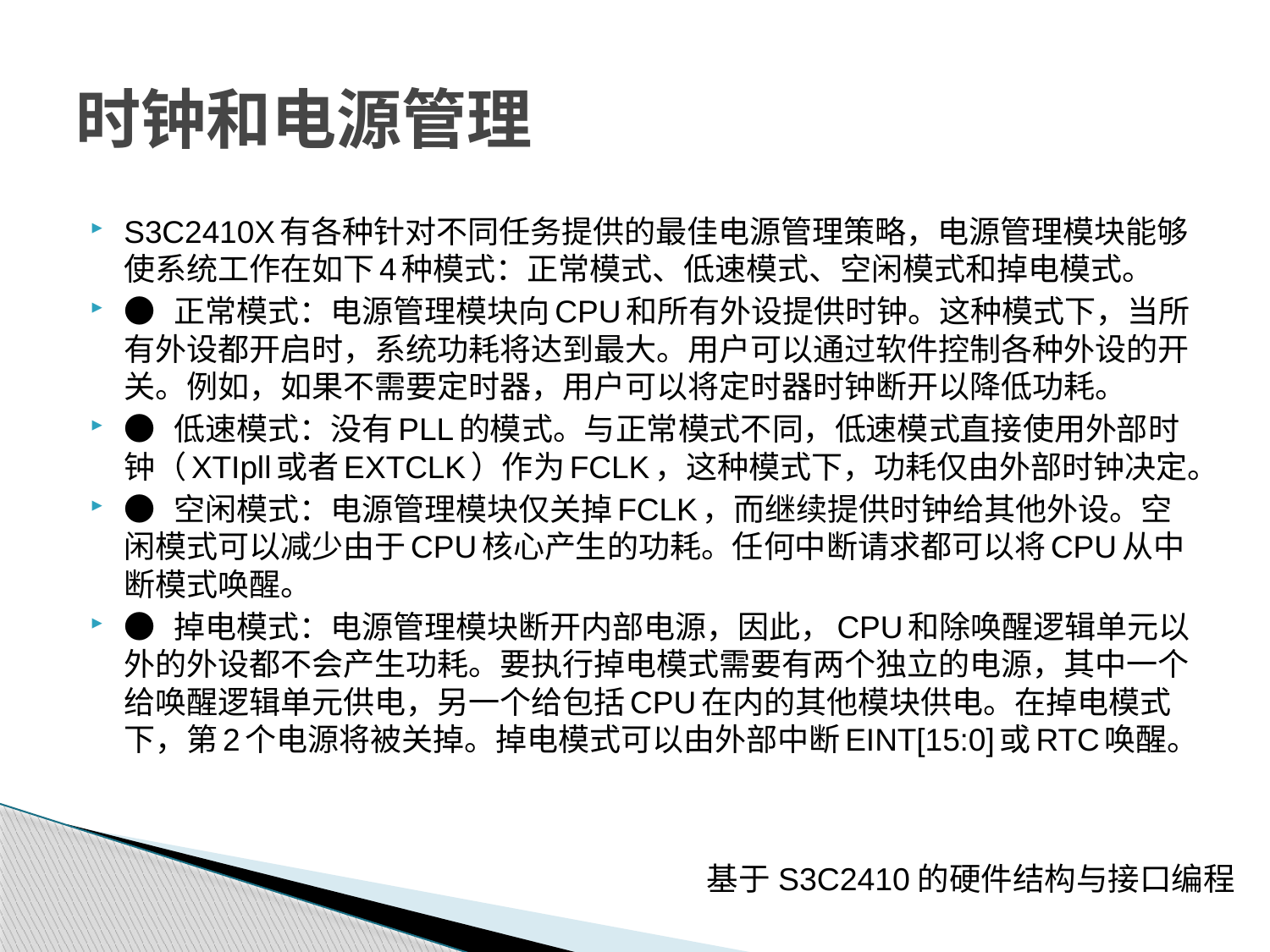

# 时钟和电源管理
S3C2410X有各种针对不同任务提供的最佳电源管理策略，电源管理模块能够使系统工作在如下4种模式：正常模式、低速模式、空闲模式和掉电模式。
●  正常模式：电源管理模块向CPU和所有外设提供时钟。这种模式下，当所有外设都开启时，系统功耗将达到最大。用户可以通过软件控制各种外设的开关。例如，如果不需要定时器，用户可以将定时器时钟断开以降低功耗。
●  低速模式：没有PLL的模式。与正常模式不同，低速模式直接使用外部时钟（XTIpll或者EXTCLK）作为FCLK，这种模式下，功耗仅由外部时钟决定。
●  空闲模式：电源管理模块仅关掉FCLK，而继续提供时钟给其他外设。空闲模式可以减少由于CPU核心产生的功耗。任何中断请求都可以将CPU从中断模式唤醒。
●  掉电模式：电源管理模块断开内部电源，因此，CPU和除唤醒逻辑单元以外的外设都不会产生功耗。要执行掉电模式需要有两个独立的电源，其中一个给唤醒逻辑单元供电，另一个给包括CPU在内的其他模块供电。在掉电模式下，第2个电源将被关掉。掉电模式可以由外部中断EINT[15:0]或RTC唤醒。

基于S3C2410的硬件结构与接口编程